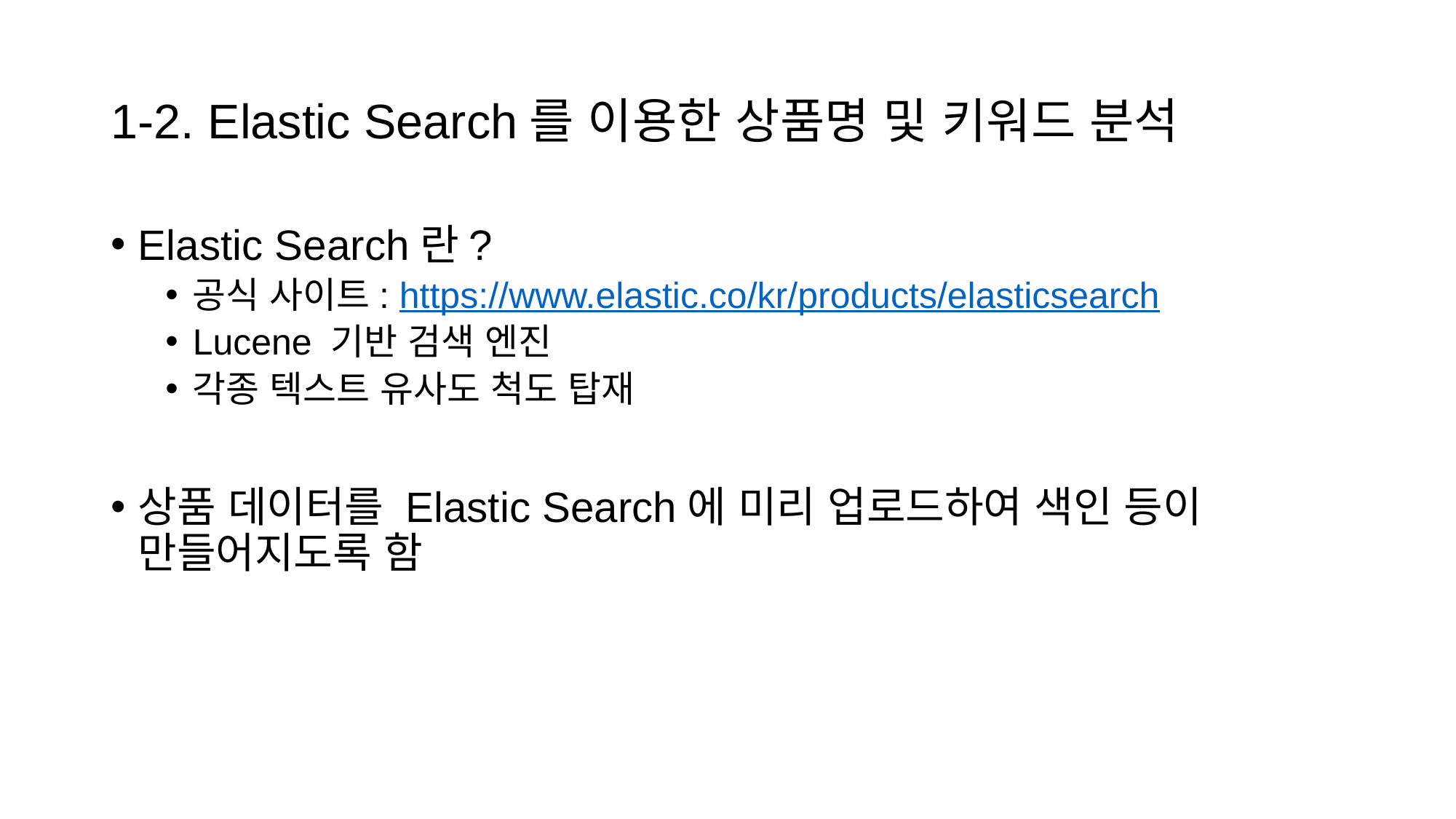

# 1-2. Elastic Search를 이용한 상품명 및 키워드 분석
Elastic Search란?
공식 사이트: https://www.elastic.co/kr/products/elasticsearch
Lucene 기반 검색 엔진
각종 텍스트 유사도 척도 탑재

상품 데이터를 Elastic Search에 미리 업로드하여 색인 등이 만들어지도록 함